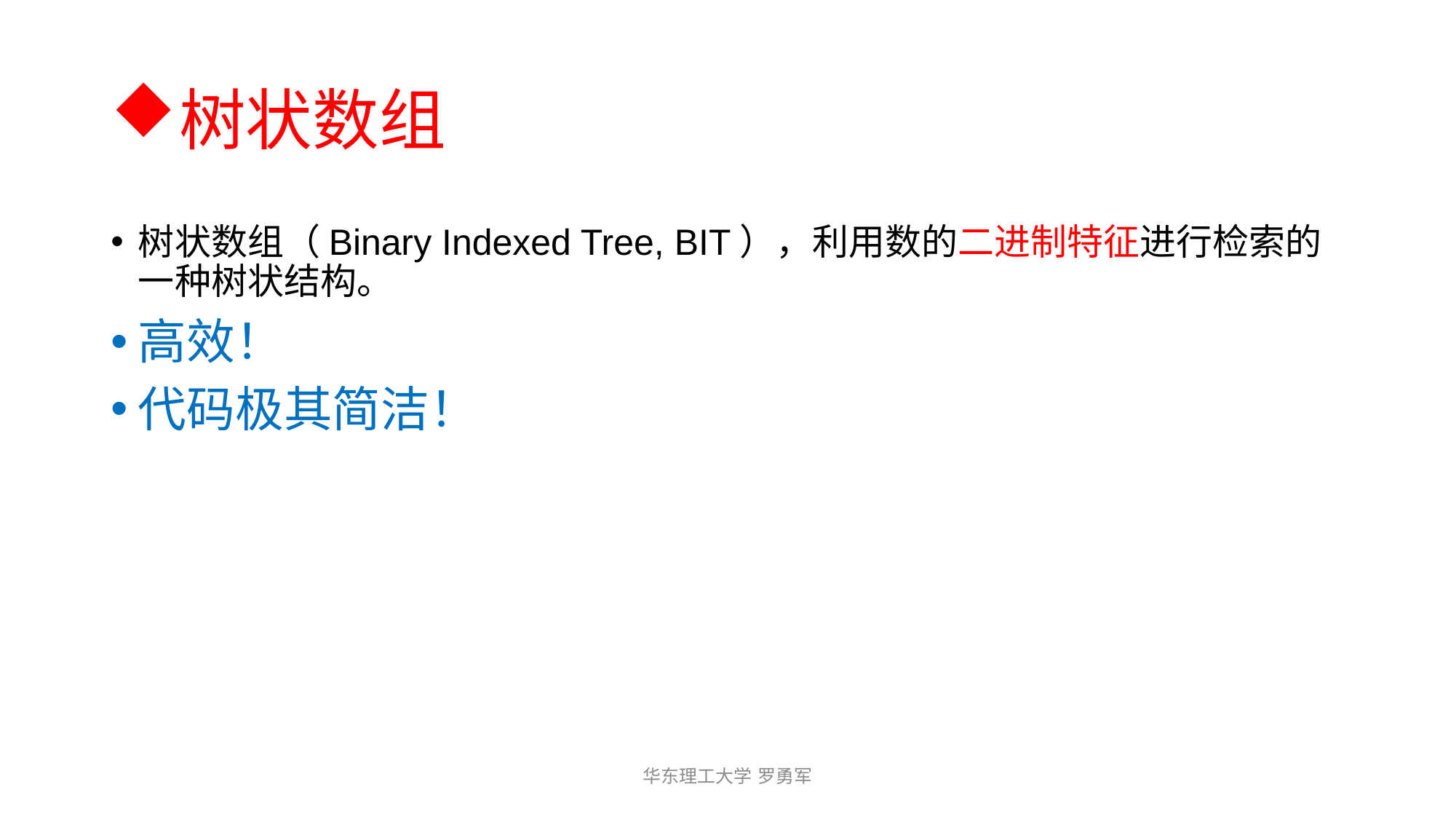

# 树状数组
树状数组（Binary Indexed Tree, BIT），利用数的二进制特征进行检索的一种树状结构。
高效！
代码极其简洁！

华东理工大学 罗勇军